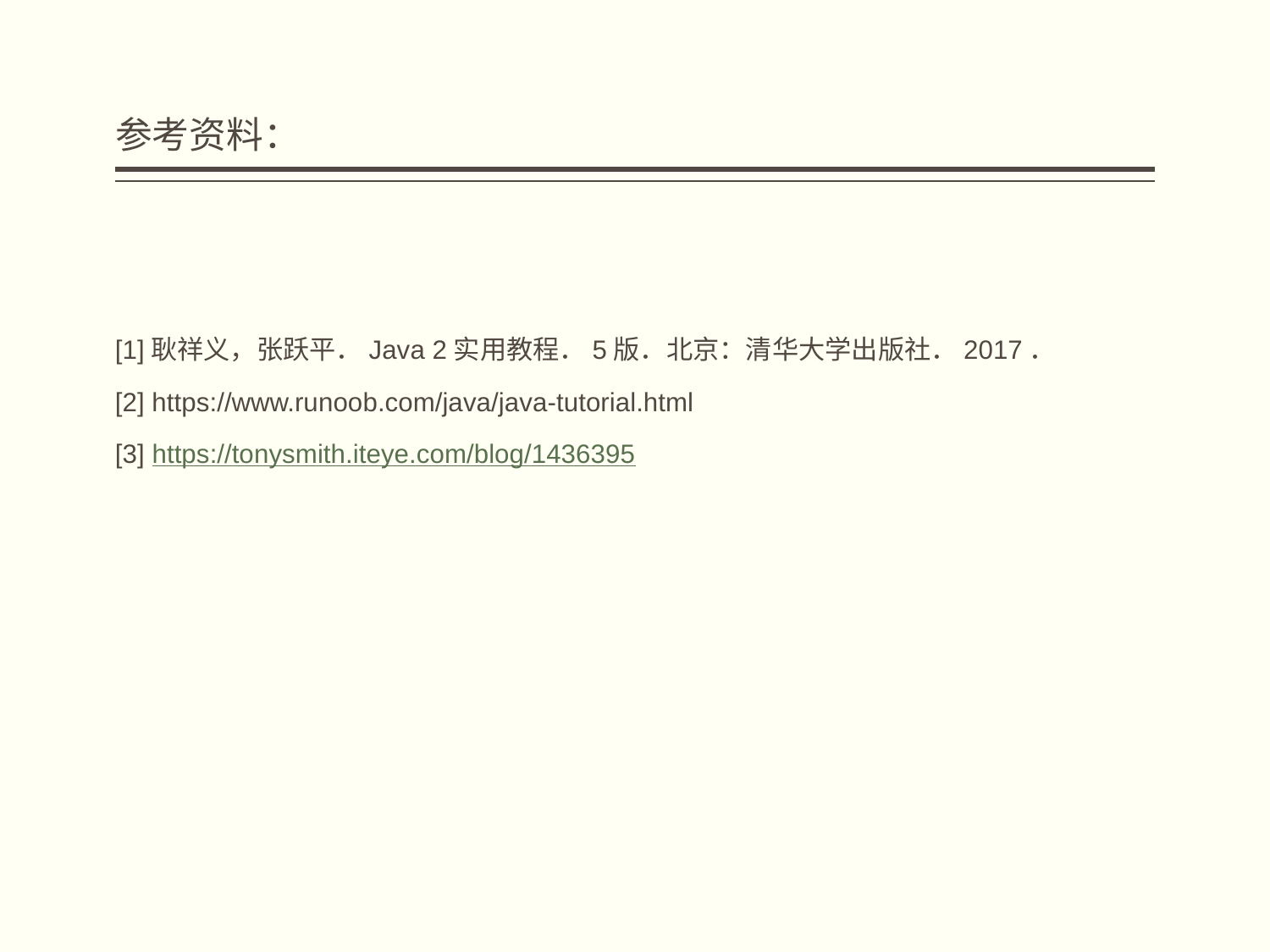

# 参考资料：

[1]耿祥义，张跃平．Java 2实用教程．5版．北京：清华大学出版社．2017．
[2] https://www.runoob.com/java/java-tutorial.html
[3] https://tonysmith.iteye.com/blog/1436395